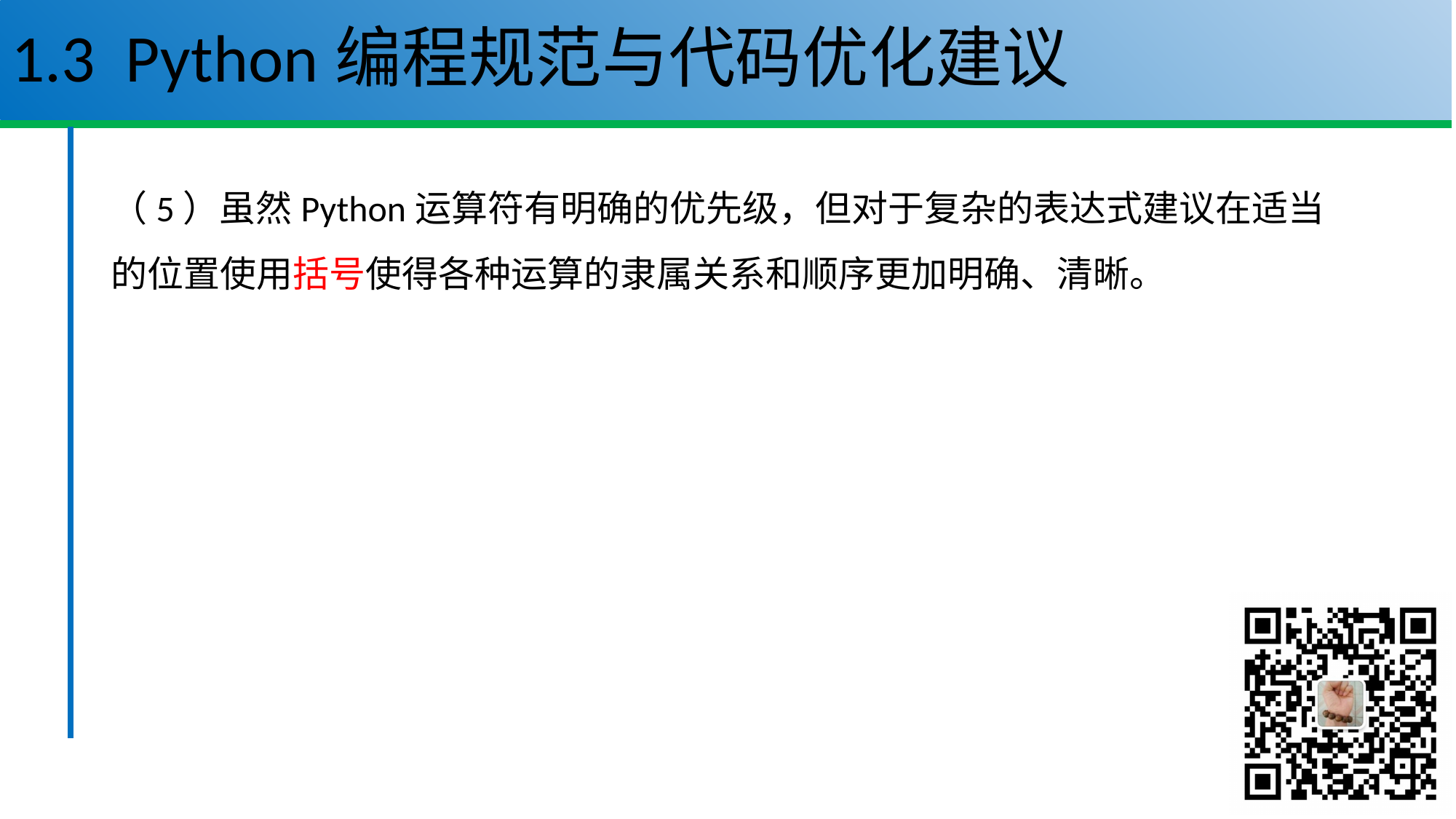

# 1.3  Python编程规范与代码优化建议
（5）虽然Python运算符有明确的优先级，但对于复杂的表达式建议在适当的位置使用括号使得各种运算的隶属关系和顺序更加明确、清晰。
10